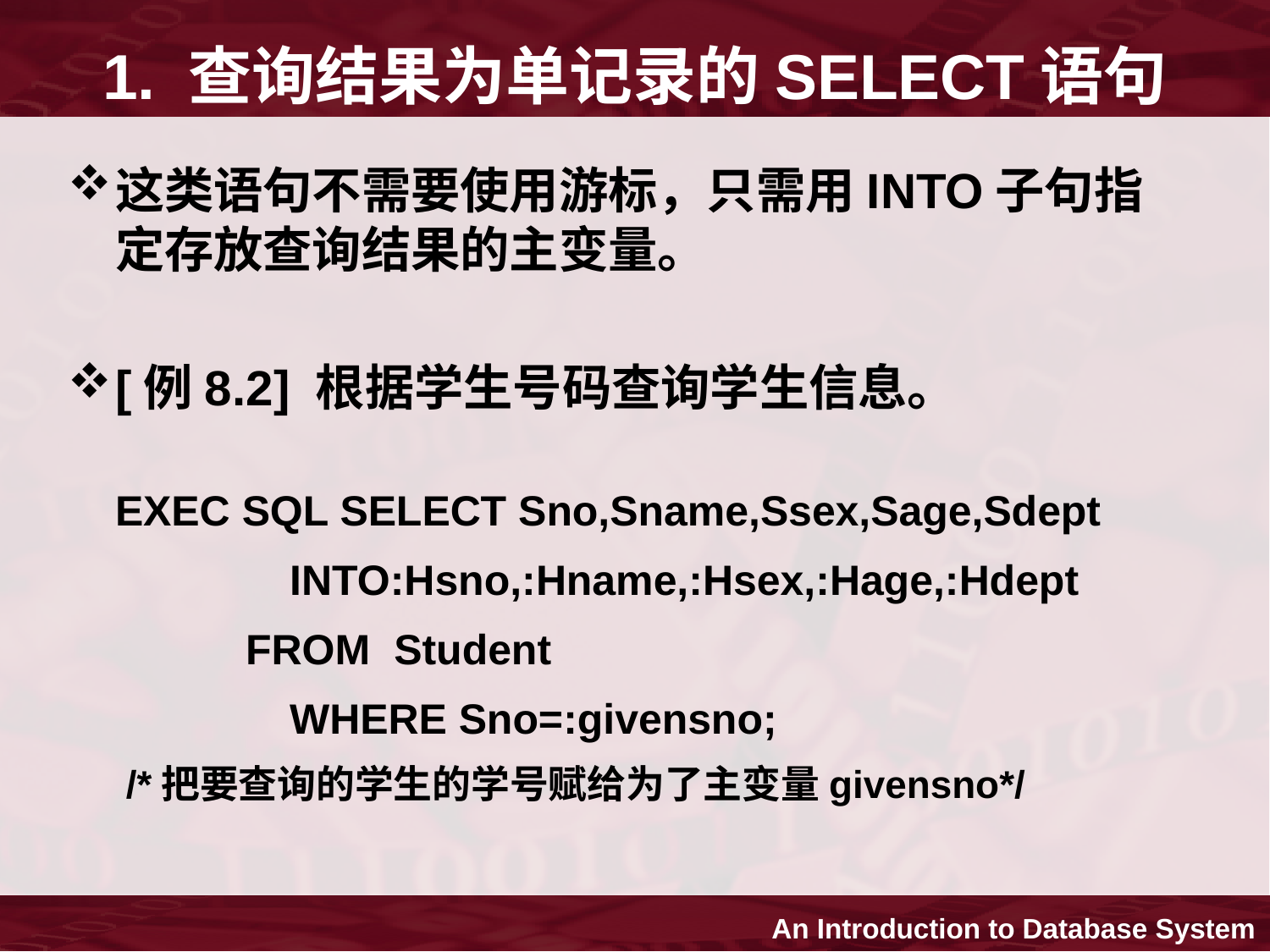

# 1. 查询结果为单记录的SELECT语句
这类语句不需要使用游标，只需用INTO子句指定存放查询结果的主变量。

[例8.2] 根据学生号码查询学生信息。

	EXEC SQL SELECT Sno,Sname,Ssex,Sage,Sdept
     	    INTO:Hsno,:Hname,:Hsex,:Hage,:Hdept
	           FROM  Student
     	    WHERE Sno=:givensno;
	 /*把要查询的学生的学号赋给为了主变量givensno*/